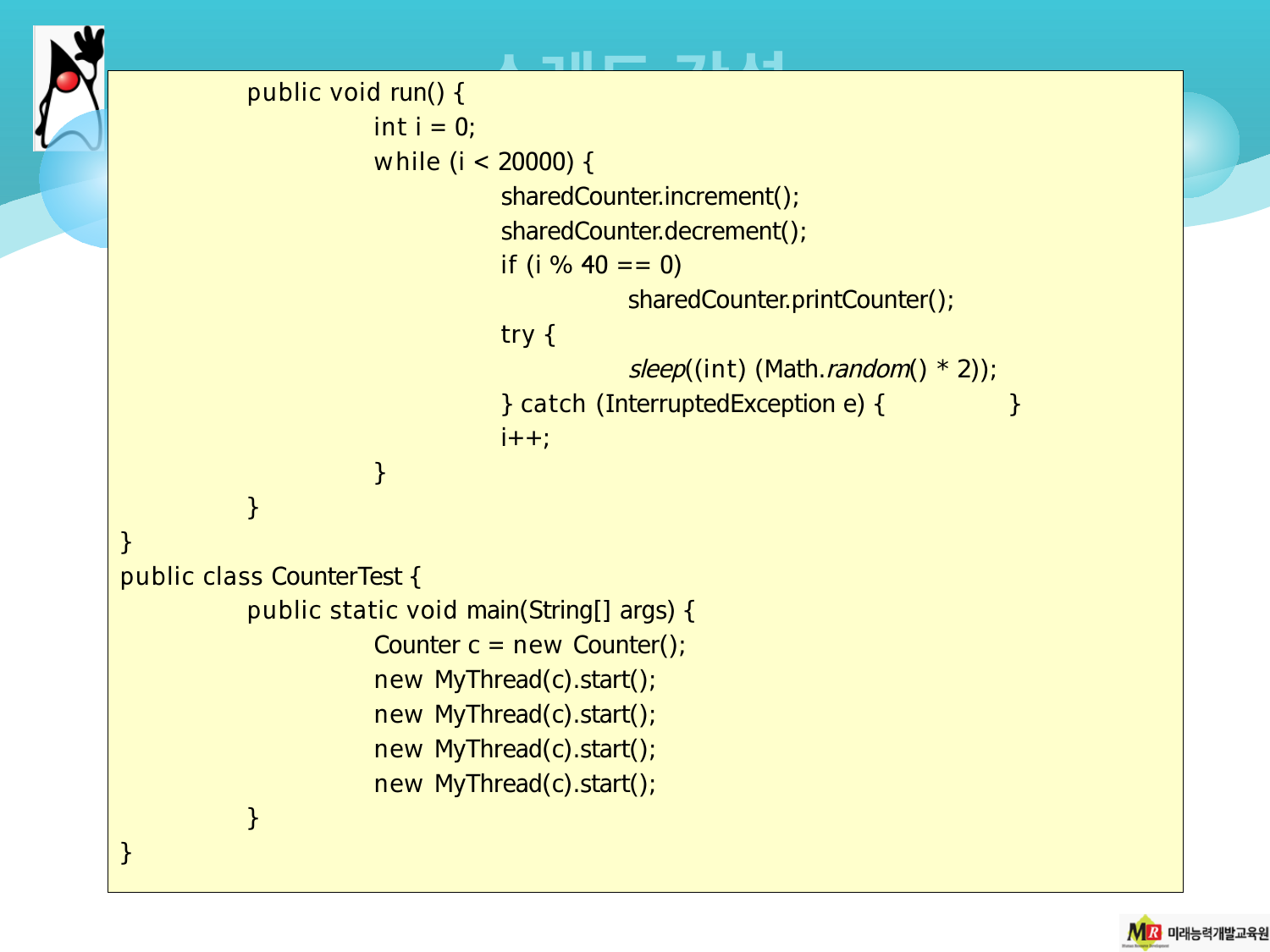

# 스레드 간섭
	public void run() {
		int i = 0;
		while (i < 20000) {
			sharedCounter.increment();
			sharedCounter.decrement();
			if (i % 40 == 0)
				sharedCounter.printCounter();
			try {
				sleep((int) (Math.random() * 2));
			} catch (InterruptedException e) {	}
			i++;
		}
	}
}
public class CounterTest {
	public static void main(String[] args) {
		Counter c = new Counter();
		new MyThread(c).start();
		new MyThread(c).start();
		new MyThread(c).start();
		new MyThread(c).start();
	}
}